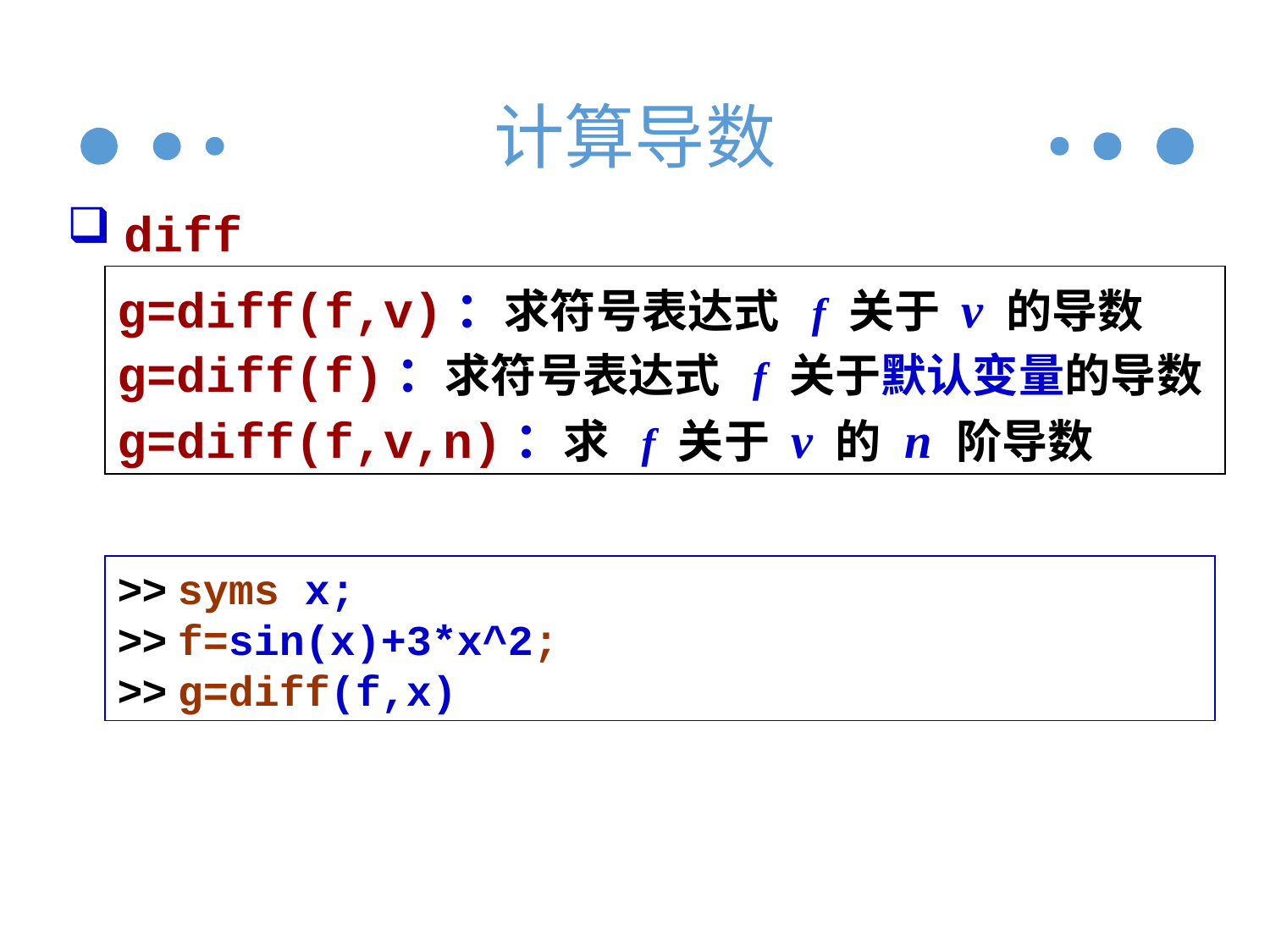

# 计算导数
 diff
g=diff(f,v)：求符号表达式  f 关于 v 的导数
g=diff(f)：求符号表达式  f 关于默认变量的导数
g=diff(f,v,n)：求  f 关于 v 的 n 阶导数
>> syms x;
>> f=sin(x)+3*x^2;
>> g=diff(f,x)
25